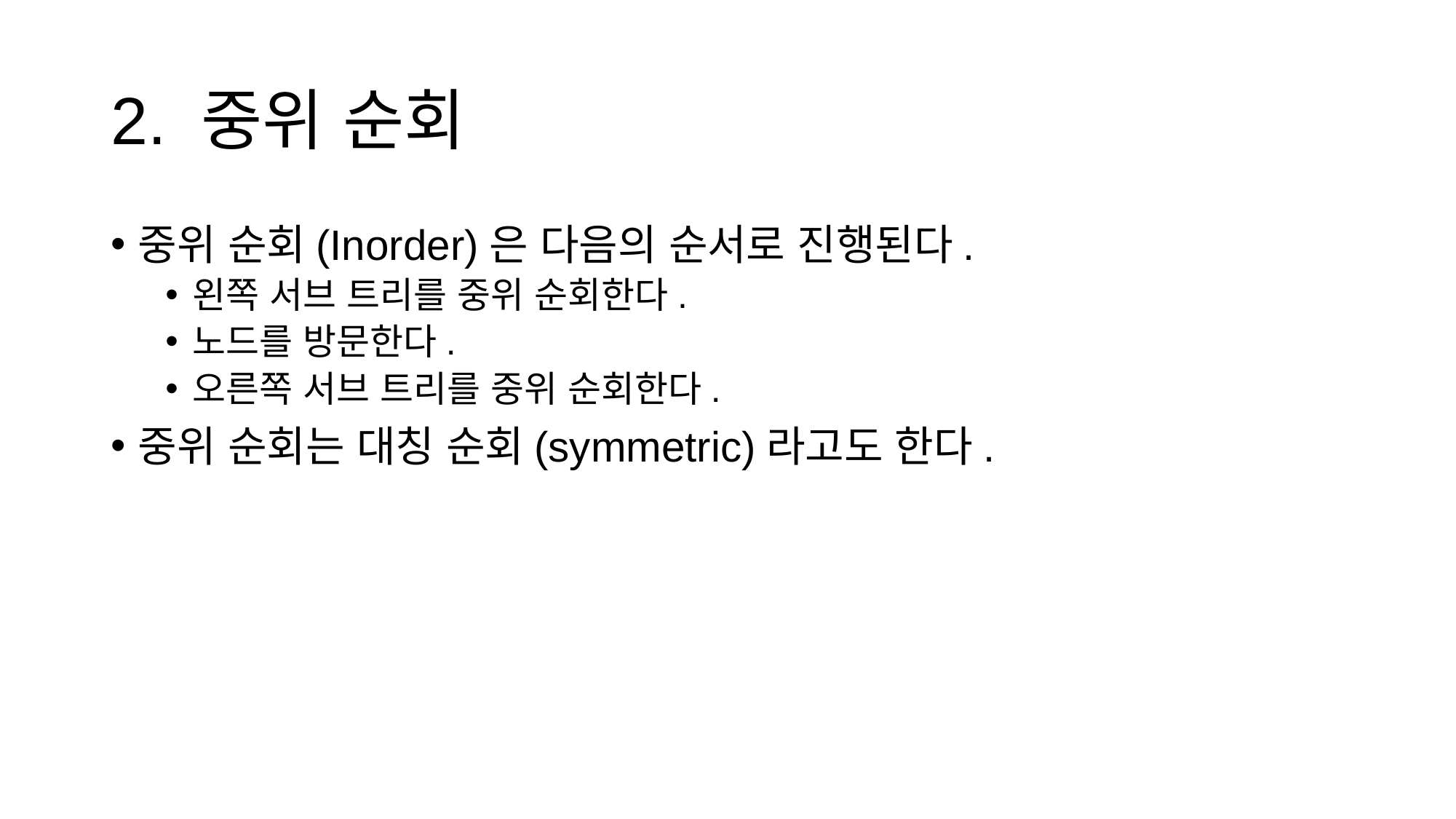

# 2. 중위 순회
중위 순회(Inorder)은 다음의 순서로 진행된다.
왼쪽 서브 트리를 중위 순회한다.
노드를 방문한다.
오른쪽 서브 트리를 중위 순회한다.
중위 순회는 대칭 순회(symmetric)라고도 한다.